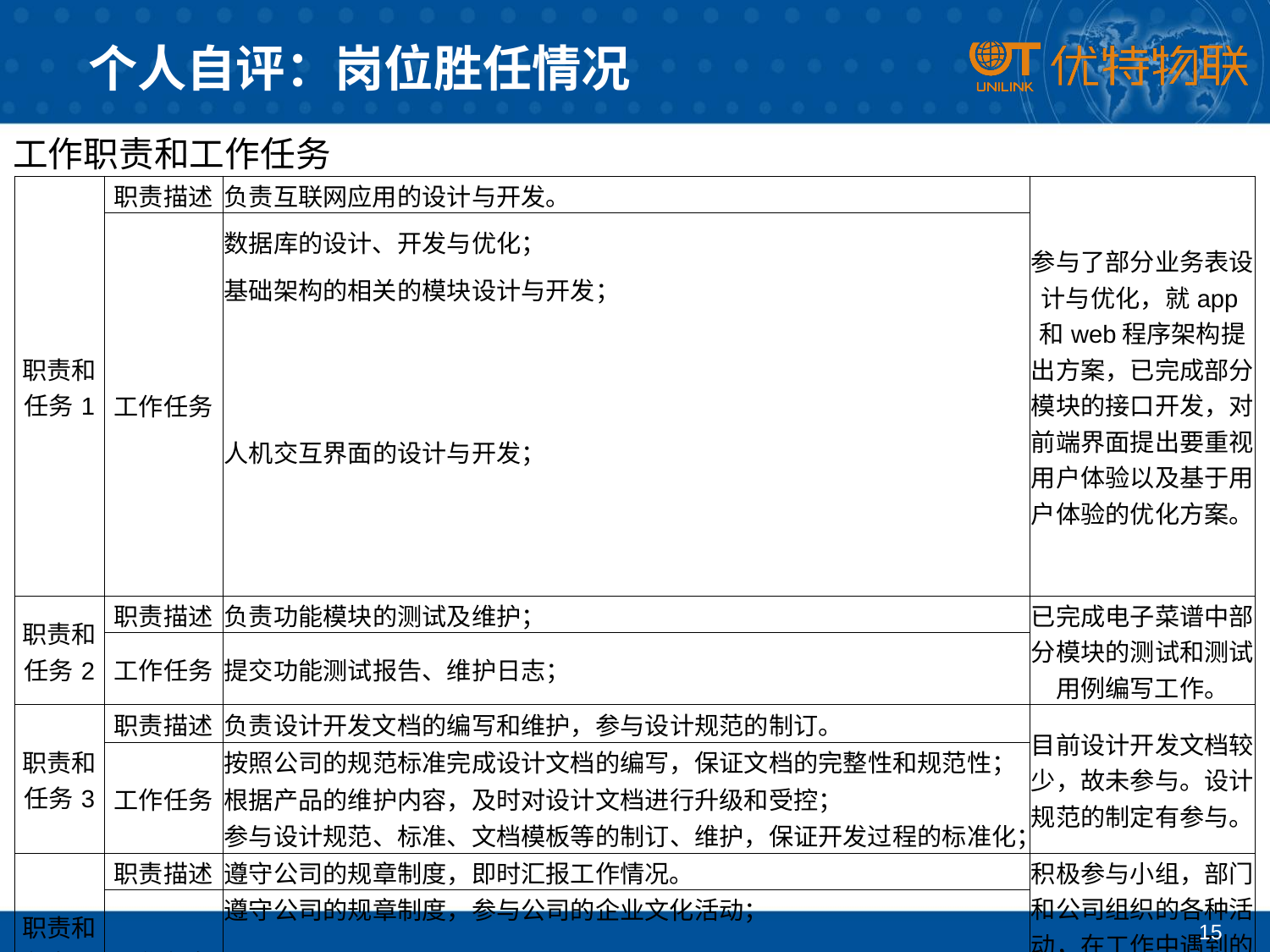

# 个人自评：岗位胜任情况
工作职责和工作任务
| 职责和任务1 | 职责描述 | 负责互联网应用的设计与开发。 | 参与了部分业务表设计与优化，就app和web程序架构提出方案，已完成部分模块的接口开发，对前端界面提出要重视用户体验以及基于用户体验的优化方案。 |
| --- | --- | --- | --- |
|  | 工作任务 | 数据库的设计、开发与优化； |  |
|  |  | 基础架构的相关的模块设计与开发； |  |
|  |  | 人机交互界面的设计与开发； |  |
| 职责和任务2 | 职责描述 | 负责功能模块的测试及维护； | 已完成电子菜谱中部分模块的测试和测试用例编写工作。 |
|  | 工作任务 | 提交功能测试报告、维护日志； |  |
| 职责和任务3 | 职责描述 | 负责设计开发文档的编写和维护，参与设计规范的制订。 | 目前设计开发文档较少，故未参与。设计规范的制定有参与。 |
|  | 工作任务 | 按照公司的规范标准完成设计文档的编写，保证文档的完整性和规范性； |  |
|  |  | 根据产品的维护内容，及时对设计文档进行升级和受控； |  |
|  |  | 参与设计规范、标准、文档模板等的制订、维护，保证开发过程的标准化； |  |
| 职责和任务4 | 职责描述 | 遵守公司的规章制度，即时汇报工作情况。 | 积极参与小组，部门和公司组织的各种活动，在工作中遇到的问题都会及时向导师或组长反馈。 |
|  | 工作任务 | 遵守公司的规章制度，参与公司的企业文化活动； |  |
|  |  | 对工作的进展情况及遇到的问题，进行汇报和反馈； |  |
| 职责和任务5 | 职责描述 | 其他部门经理安排的工作任务。 | 暂无，后续如有会先跟组长商量，然后根据任务安排，和手头任务优先级来处理。 |
|  | 工作任务 |  |  |
15